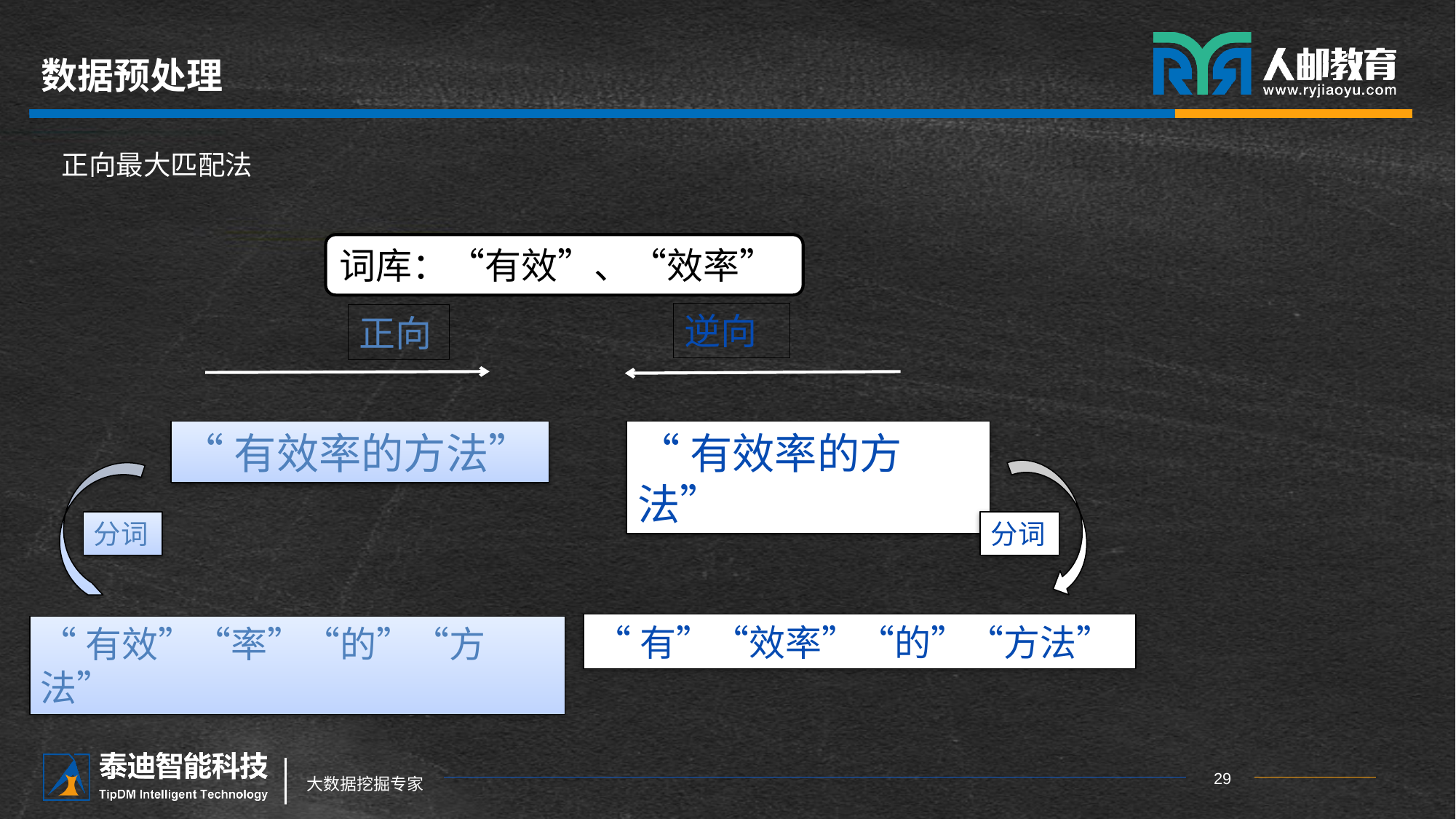

# 数据预处理
正向最大匹配法
词库：“有效”、“效率”
逆向
正向
“有效率的方法”
“有效率的方法”

分词

分词
“有”“效率”“的”“方法”
“有效”“率”“的”“方法”